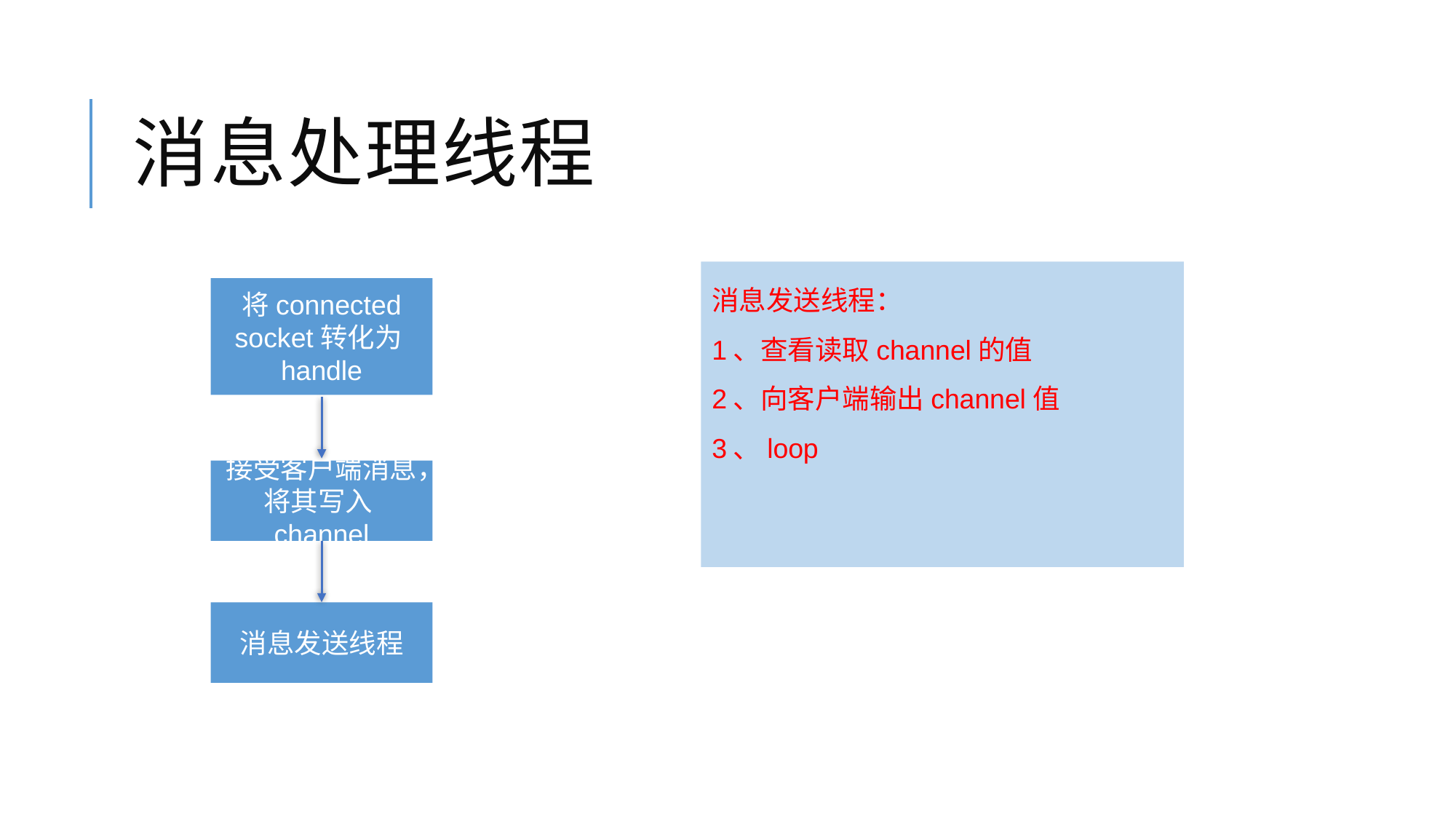

# 消息处理线程
消息发送线程：
1、查看读取channel的值
2、向客户端输出channel值
3、loop

将connected socket转化为handle
接受客户端消息，将其写入channel
消息发送线程